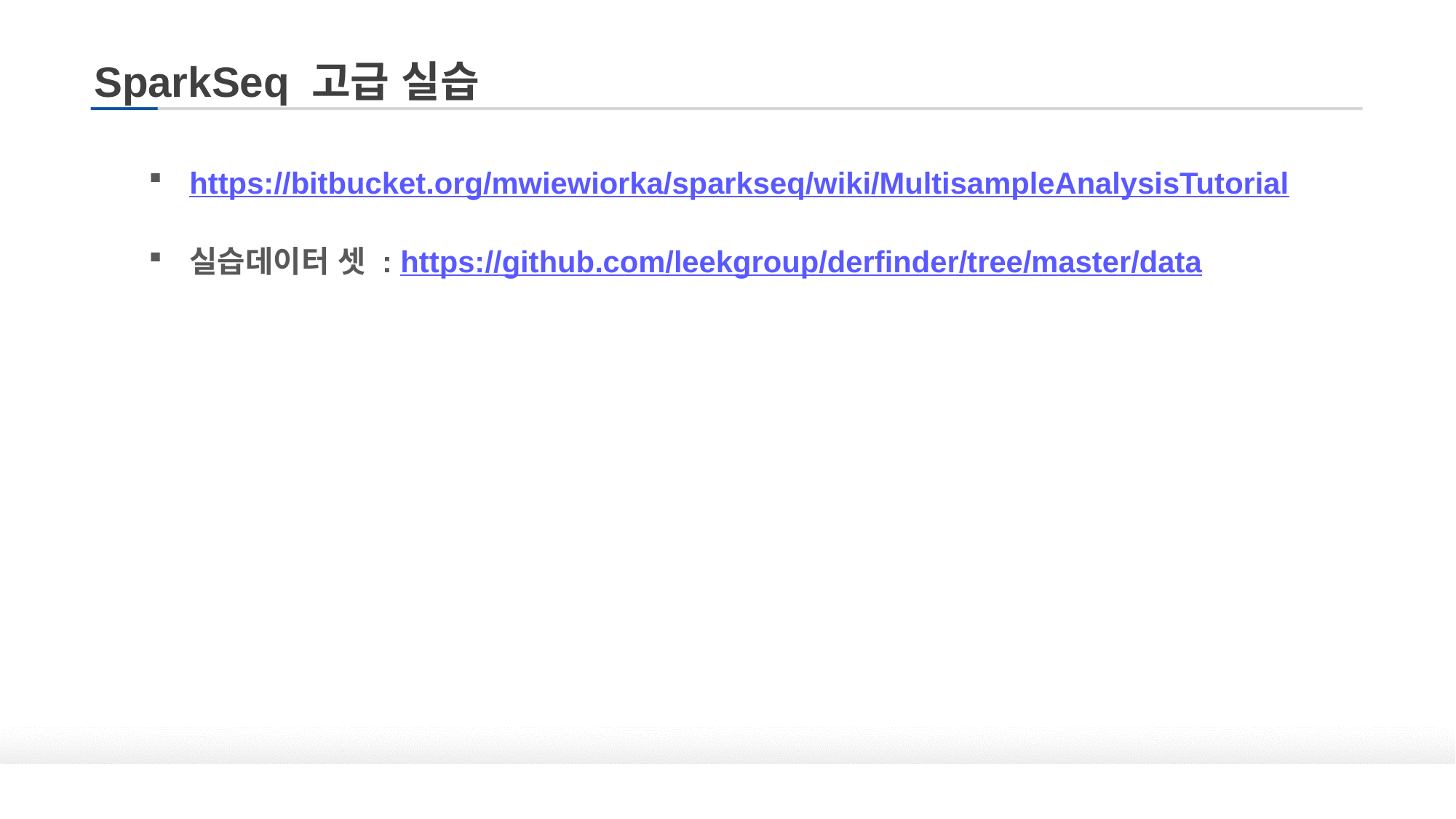

# SparkSeq 고급 실습
https://bitbucket.org/mwiewiorka/sparkseq/wiki/MultisampleAnalysisTutorial
실습데이터 셋 : https://github.com/leekgroup/derfinder/tree/master/data